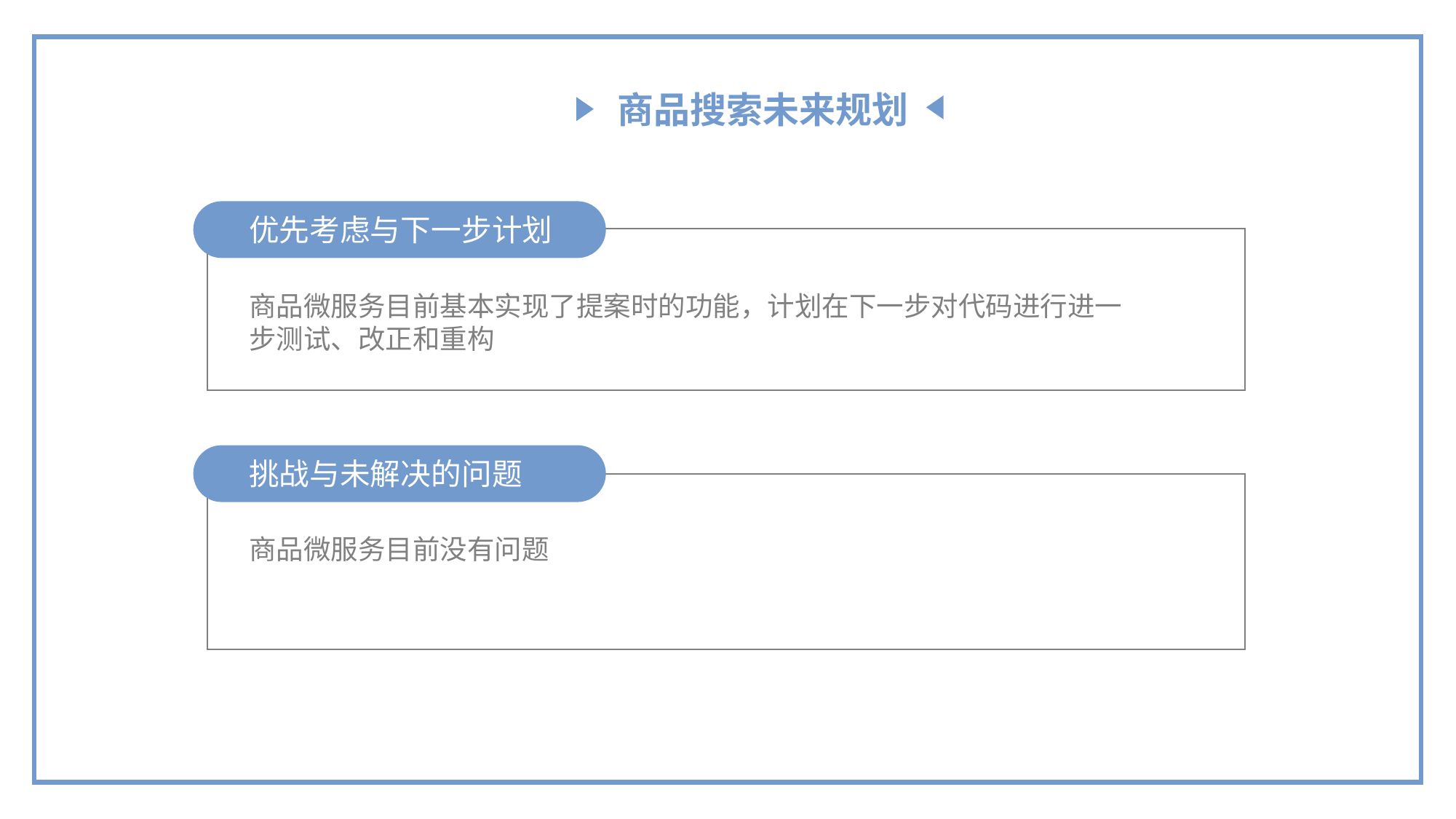

商品搜索未来规划

优先考虑与下一步计划

商品微服务目前基本实现了提案时的功能，计划在下一步对代码进行进一步测试、改正和重构

挑战与未解决的问题

商品微服务目前没有问题